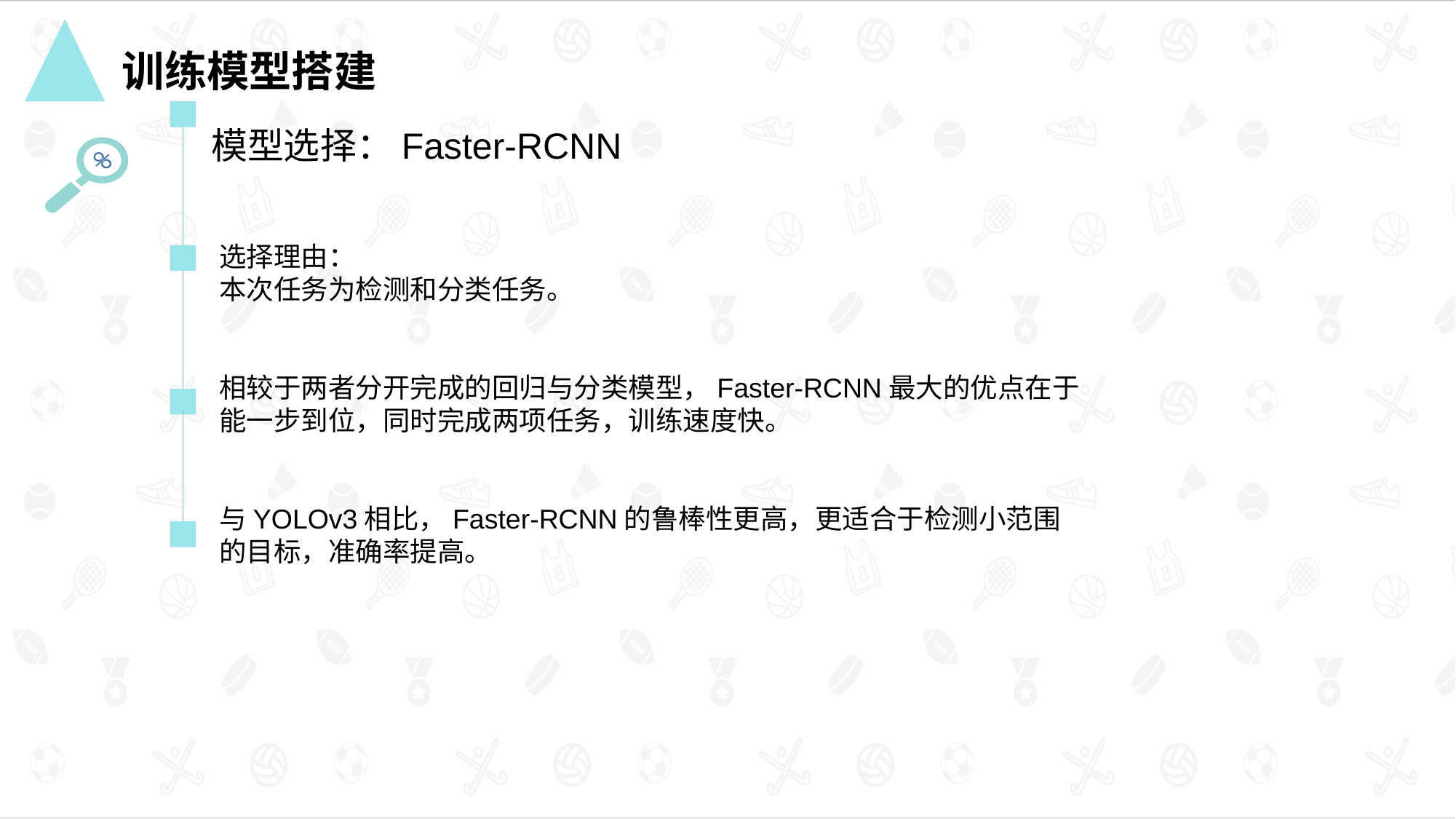

训练模型搭建

模型选择：Faster-RCNN

选择理由：
本次任务为检测和分类任务。

相较于两者分开完成的回归与分类模型，Faster-RCNN最大的优点在于能一步到位，同时完成两项任务，训练速度快。

与YOLOv3相比，Faster-RCNN的鲁棒性更高，更适合于检测小范围的目标，准确率提高。